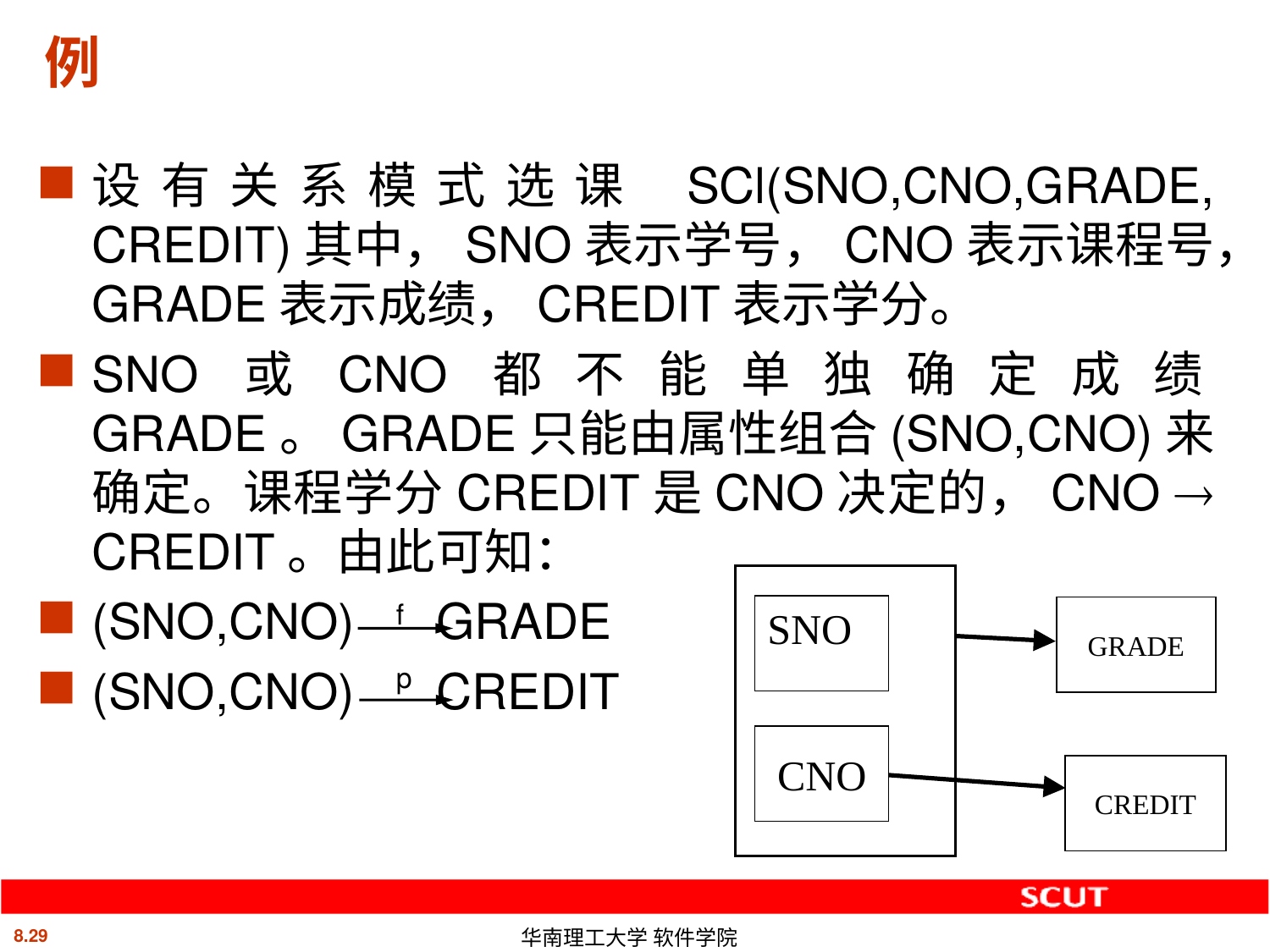

# 例
设有关系模式选课 SCl(SNO,CNO,GRADE, CREDIT)其中，SNO表示学号，CNO表示课程号，GRADE表示成绩，CREDIT表示学分。
SNO或CNO都不能单独确定成绩GRADE。GRADE只能由属性组合(SNO,CNO)来确定。课程学分CREDIT是CNO决定的，CNO → CREDIT。由此可知：
(SNO,CNO)   f    GRADE
(SNO,CNO)   p   CREDIT

SNO
GRADE

CNO
CREDIT